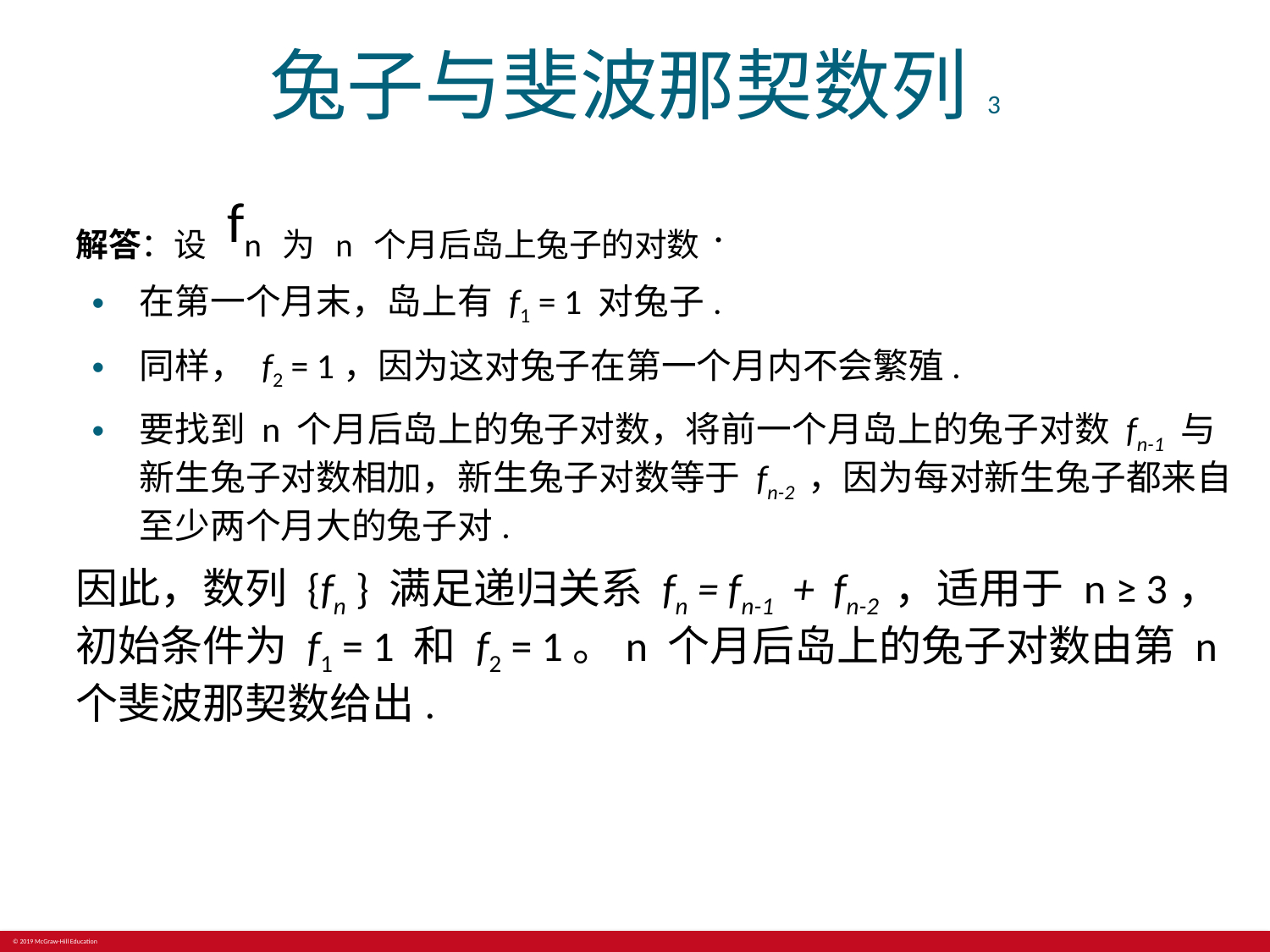

# 兔子与斐波那契数列3
解答：设 fn 为 n 个月后岛上兔子的对数.
在第一个月末，岛上有 f1 = 1 对兔子.
同样， f2 = 1，因为这对兔子在第一个月内不会繁殖.
要找到 n 个月后岛上的兔子对数，将前一个月岛上的兔子对数 fn-1 与新生兔子对数相加，新生兔子对数等于 fn-2 ，因为每对新生兔子都来自至少两个月大的兔子对.
因此，数列 {fn } 满足递归关系 fn = fn-1  +  fn-2 ，适用于 n ≥ 3，初始条件为 f1 = 1 和 f2 = 1。n 个月后岛上的兔子对数由第 n 个斐波那契数给出.